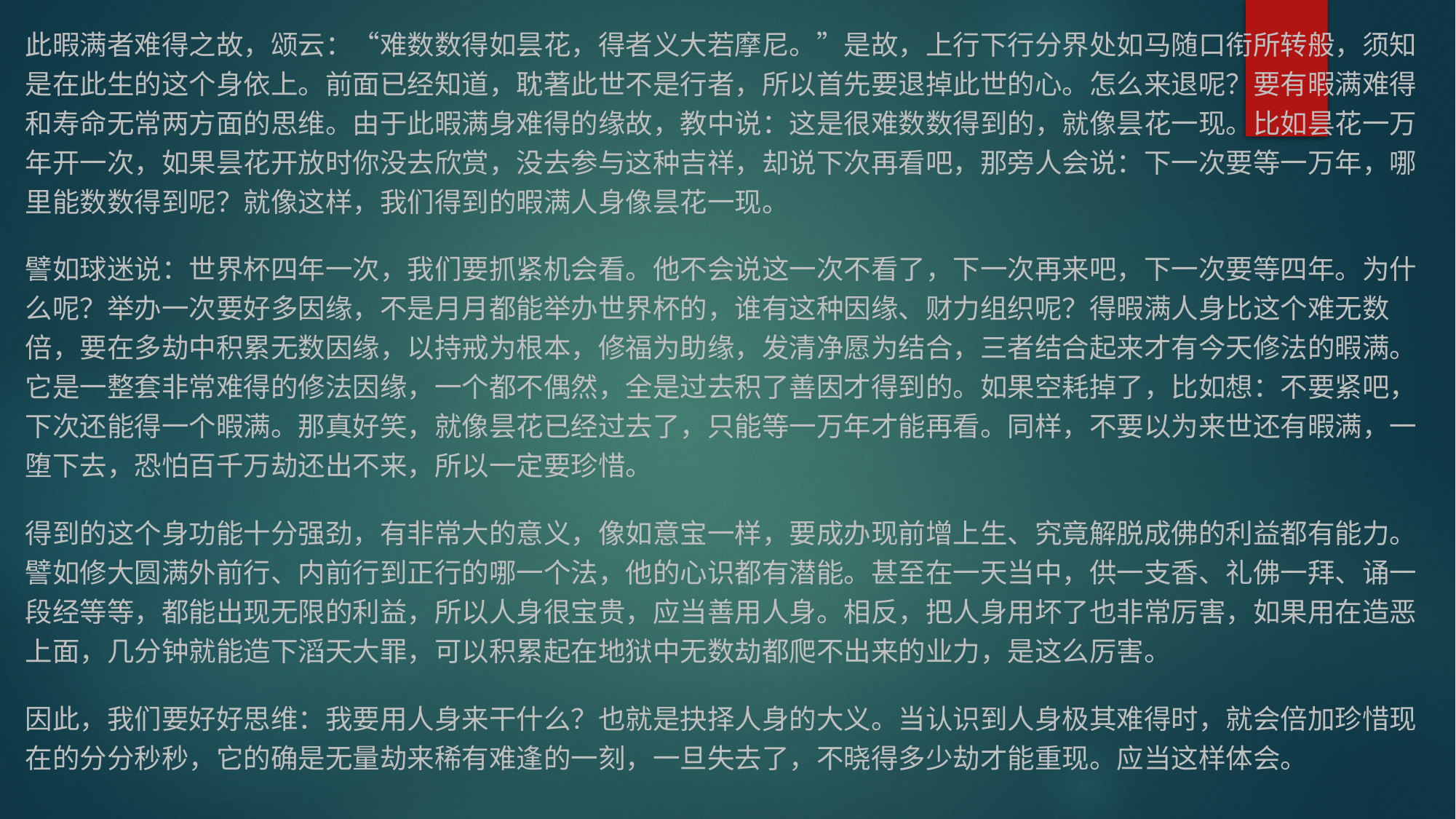

此暇满者难得之故，颂云：“难数数得如昙花，得者义大若摩尼。”是故，上行下行分界处如马随口衔所转般，须知是在此生的这个身依上。前面已经知道，耽著此世不是行者，所以首先要退掉此世的心。怎么来退呢？要有暇满难得和寿命无常两方面的思维。由于此暇满身难得的缘故，教中说：这是很难数数得到的，就像昙花一现。比如昙花一万年开一次，如果昙花开放时你没去欣赏，没去参与这种吉祥，却说下次再看吧，那旁人会说：下一次要等一万年，哪里能数数得到呢？就像这样，我们得到的暇满人身像昙花一现。
譬如球迷说：世界杯四年一次，我们要抓紧机会看。他不会说这一次不看了，下一次再来吧，下一次要等四年。为什么呢？举办一次要好多因缘，不是月月都能举办世界杯的，谁有这种因缘、财力组织呢？得暇满人身比这个难无数倍，要在多劫中积累无数因缘，以持戒为根本，修福为助缘，发清净愿为结合，三者结合起来才有今天修法的暇满。它是一整套非常难得的修法因缘，一个都不偶然，全是过去积了善因才得到的。如果空耗掉了，比如想：不要紧吧，下次还能得一个暇满。那真好笑，就像昙花已经过去了，只能等一万年才能再看。同样，不要以为来世还有暇满，一堕下去，恐怕百千万劫还出不来，所以一定要珍惜。
得到的这个身功能十分强劲，有非常大的意义，像如意宝一样，要成办现前增上生、究竟解脱成佛的利益都有能力。譬如修大圆满外前行、内前行到正行的哪一个法，他的心识都有潜能。甚至在一天当中，供一支香、礼佛一拜、诵一段经等等，都能出现无限的利益，所以人身很宝贵，应当善用人身。相反，把人身用坏了也非常厉害，如果用在造恶上面，几分钟就能造下滔天大罪，可以积累起在地狱中无数劫都爬不出来的业力，是这么厉害。
因此，我们要好好思维：我要用人身来干什么？也就是抉择人身的大义。当认识到人身极其难得时，就会倍加珍惜现在的分分秒秒，它的确是无量劫来稀有难逢的一刻，一旦失去了，不晓得多少劫才能重现。应当这样体会。